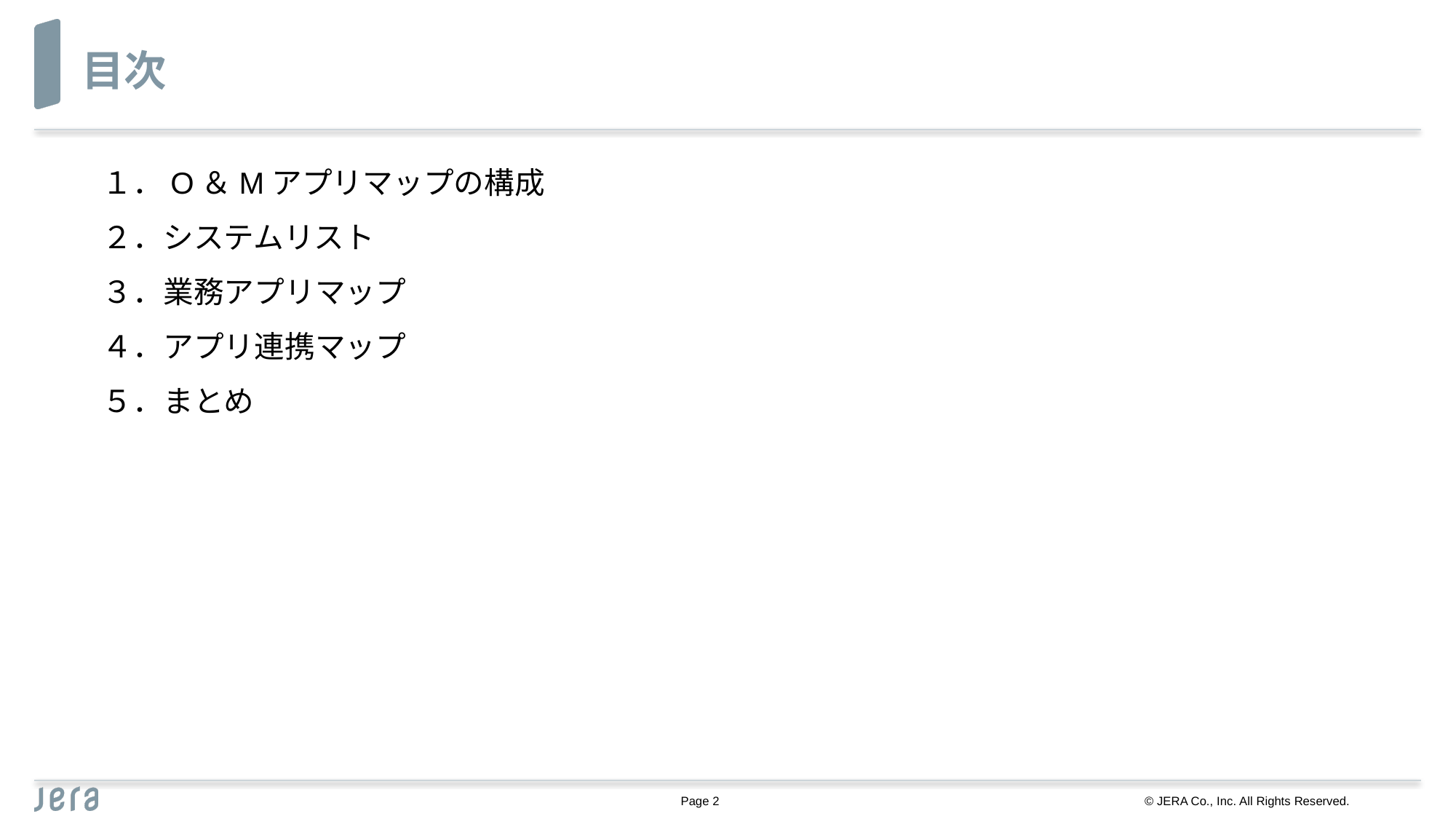

# 目次
１．O＆Mアプリマップの構成
２．システムリスト
３．業務アプリマップ
４．アプリ連携マップ
５．まとめ